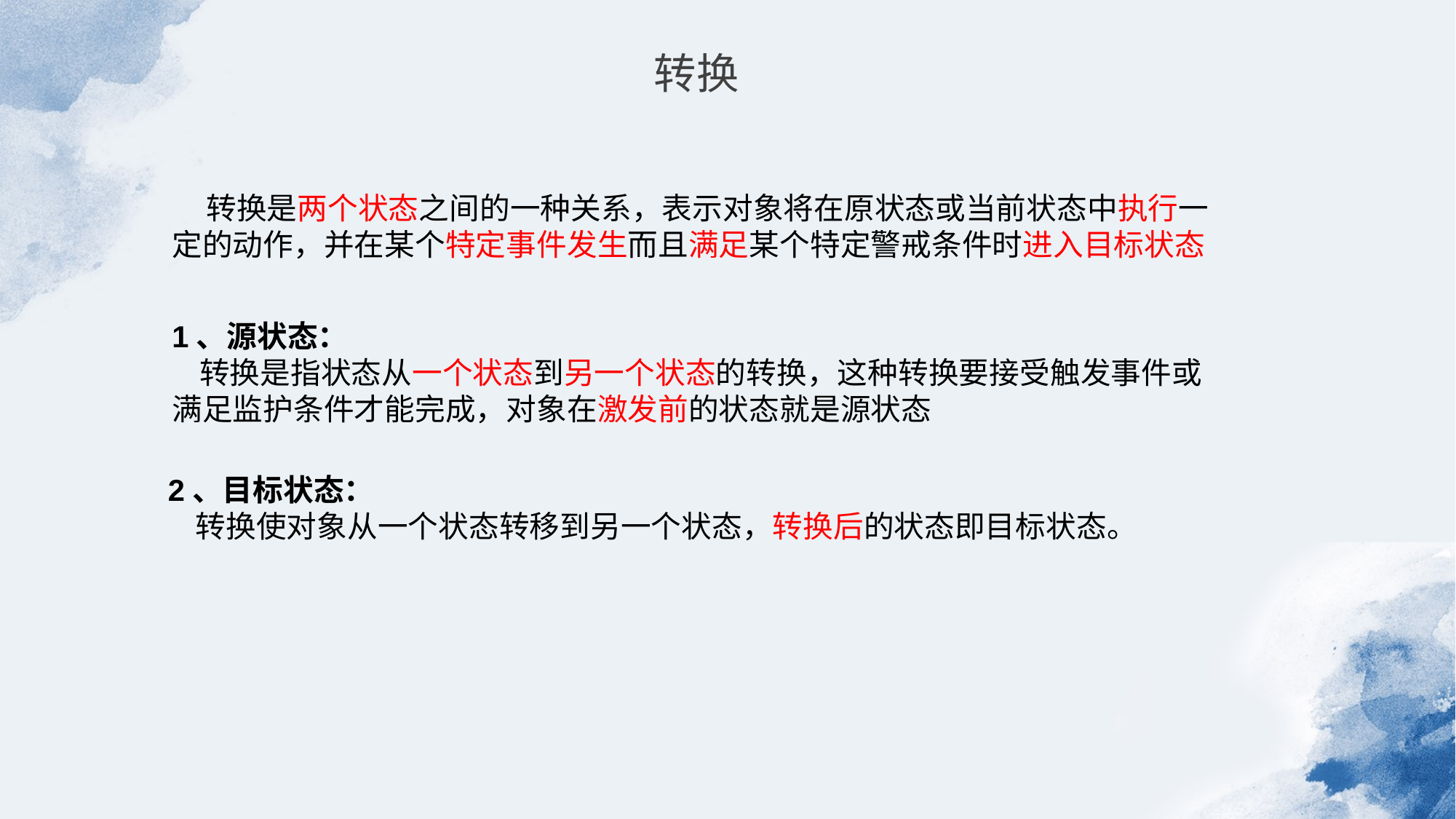

转换
    转换是两个状态之间的一种关系，表示对象将在原状态或当前状态中执行一定的动作，并在某个特定事件发生而且满足某个特定警戒条件时进入目标状态
1、源状态：
   转换是指状态从一个状态到另一个状态的转换，这种转换要接受触发事件或满足监护条件才能完成，对象在激发前的状态就是源状态
2、目标状态：
   转换使对象从一个状态转移到另一个状态，转换后的状态即目标状态。